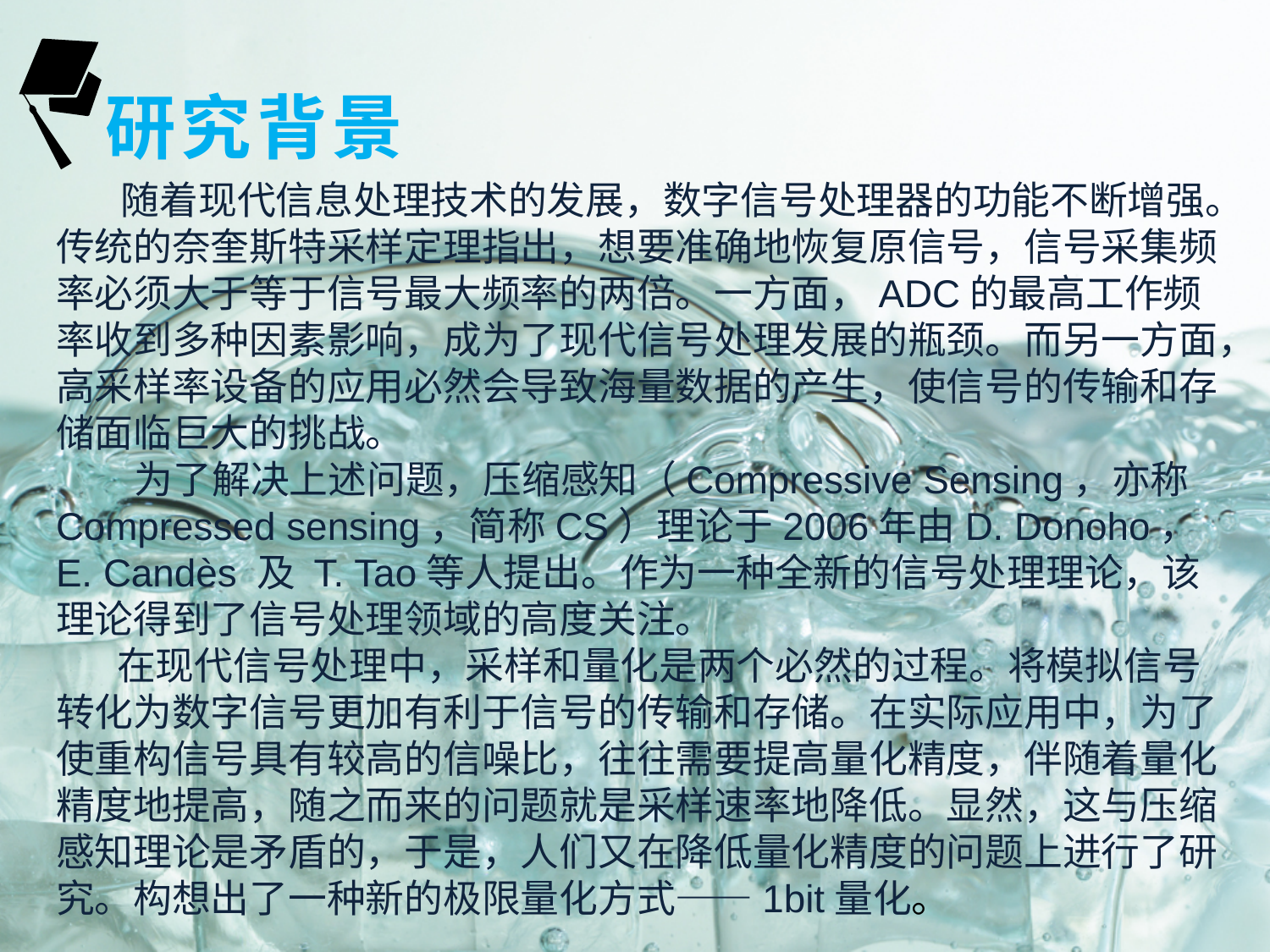

研究背景
        随着现代信息处理技术的发展，数字信号处理器的功能不断增强。传统的奈奎斯特采样定理指出，想要准确地恢复原信号，信号采集频率必须大于等于信号最大频率的两倍。一方面，ADC的最高工作频率收到多种因素影响，成为了现代信号处理发展的瓶颈。而另一方面，高采样率设备的应用必然会导致海量数据的产生，使信号的传输和存储面临巨大的挑战。
        为了解决上述问题，压缩感知（Compressive Sensing，亦称Compressed sensing，简称CS）理论于2006年由D. Donoho，E. Candès 及 T. Tao等人提出。作为一种全新的信号处理理论，该理论得到了信号处理领域的高度关注。
      在现代信号处理中，采样和量化是两个必然的过程。将模拟信号转化为数字信号更加有利于信号的传输和存储。在实际应用中，为了使重构信号具有较高的信噪比，往往需要提高量化精度，伴随着量化精度地提高，随之而来的问题就是采样速率地降低。显然，这与压缩感知理论是矛盾的，于是，人们又在降低量化精度的问题上进行了研究。构想出了一种新的极限量化方式——1bit量化。